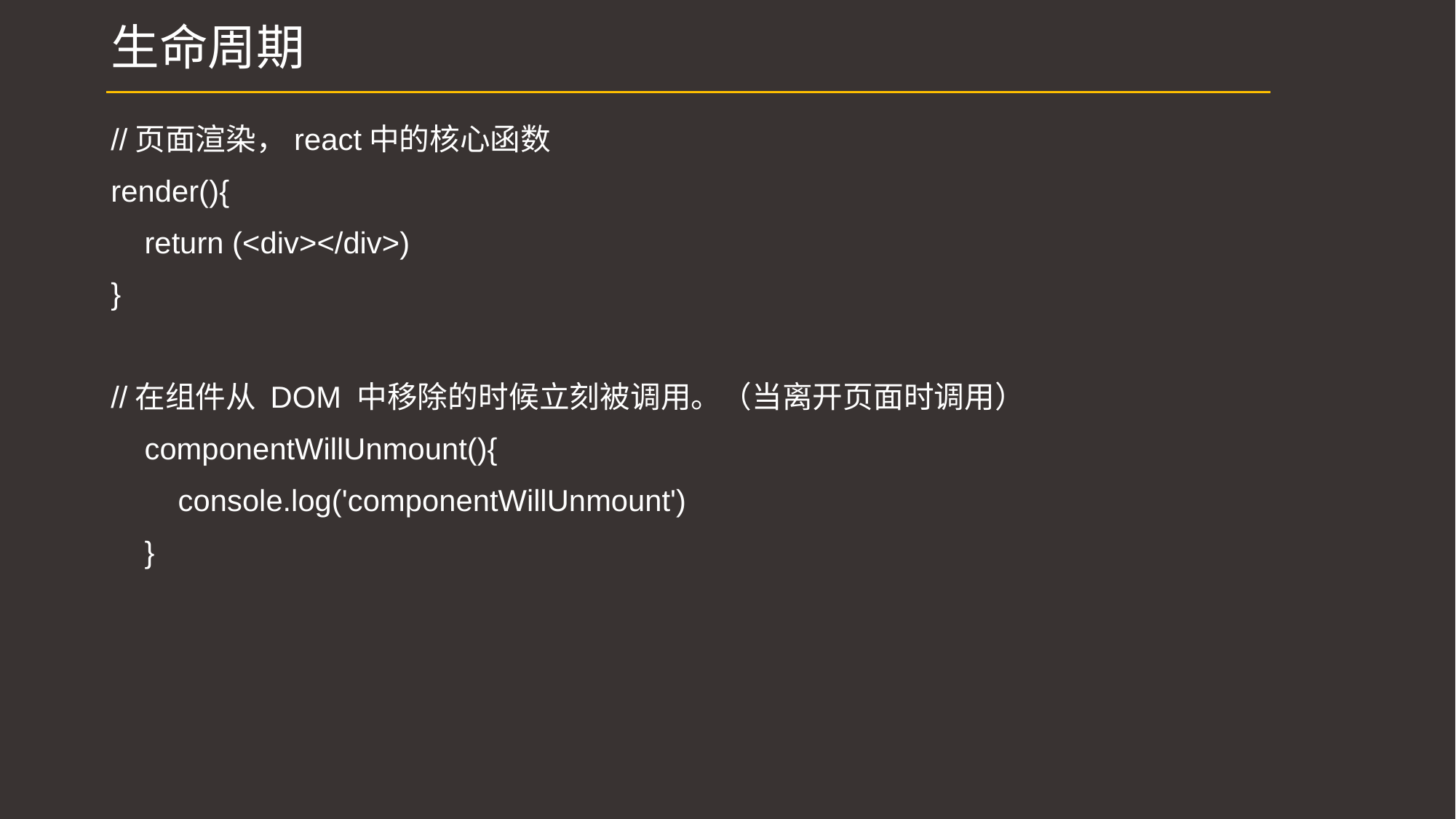

# 生命周期
//页面渲染，react中的核心函数
render(){
    return (<div></div>)
}

//在组件从 DOM 中移除的时候立刻被调用。（当离开页面时调用）
    componentWillUnmount(){
        console.log('componentWillUnmount')
    }